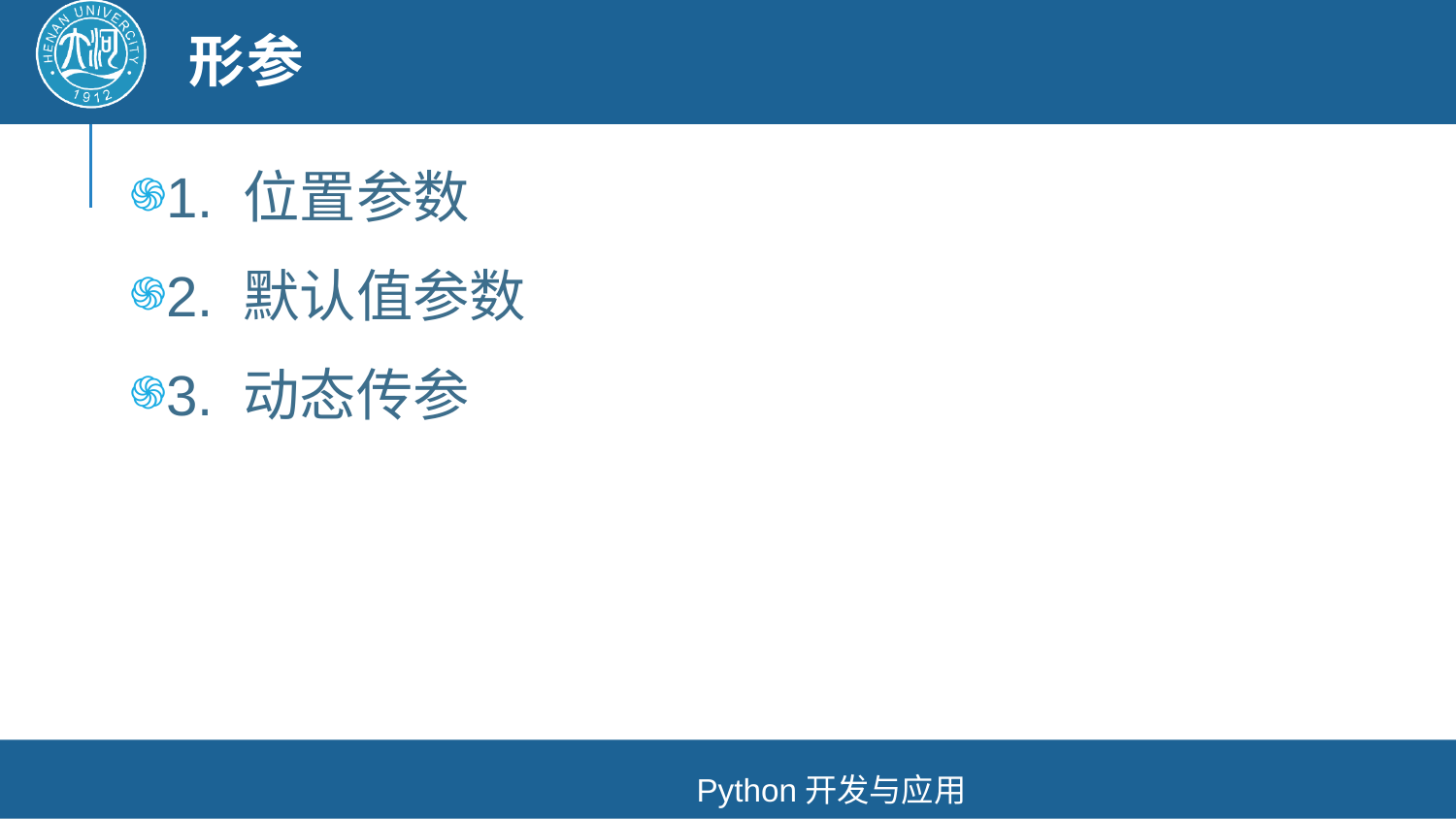

# 形参
1. 位置参数
2. 默认值参数
3. 动态传参

Python开发与应用
18